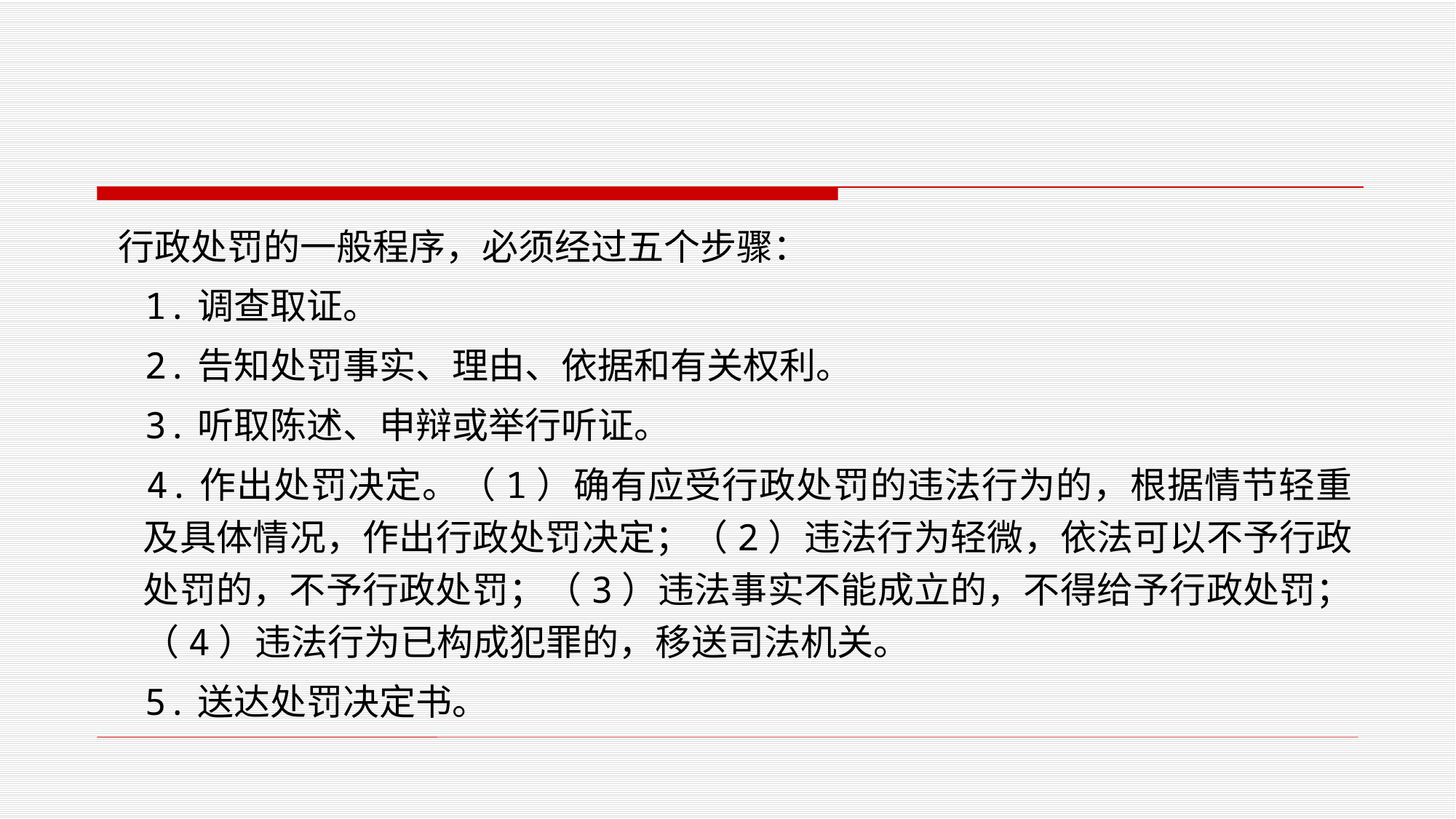

#
 行政处罚的一般程序，必须经过五个步骤：
  1.调查取证。
  2.告知处罚事实、理由、依据和有关权利。
  3.听取陈述、申辩或举行听证。
  4.作出处罚决定。（1）确有应受行政处罚的违法行为的，根据情节轻重及具体情况，作出行政处罚决定；（2）违法行为轻微，依法可以不予行政处罚的，不予行政处罚；（3）违法事实不能成立的，不得给予行政处罚；（4）违法行为已构成犯罪的，移送司法机关。
  5.送达处罚决定书。